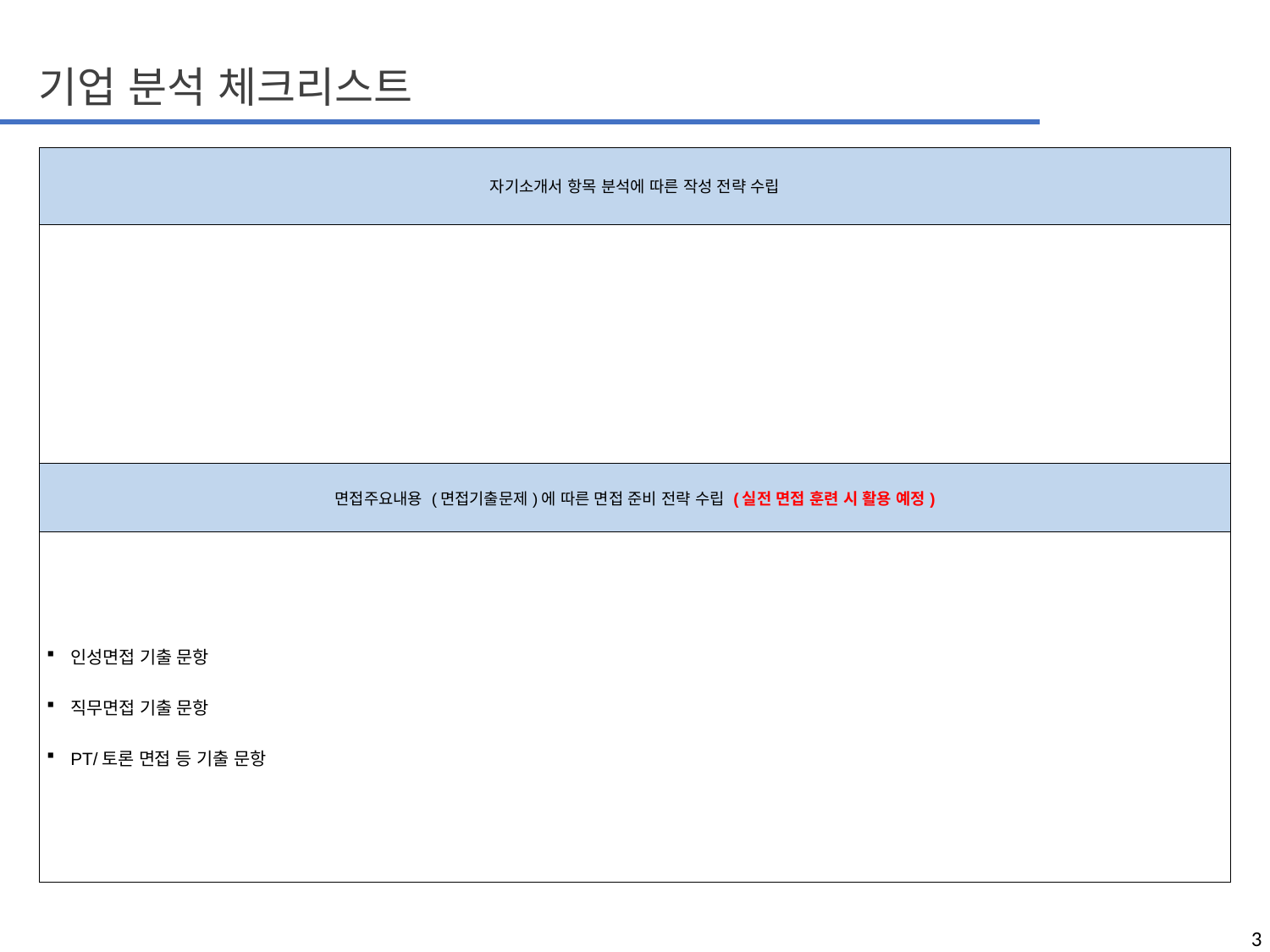

# 기업 분석 체크리스트
| 자기소개서 항목 분석에 따른 작성 전략 수립 |
| --- |
|  |
| 면접주요내용 (면접기출문제)에 따른 면접 준비 전략 수립 (실전 면접 훈련 시 활용 예정) |
| 인성면접 기출 문항 직무면접 기출 문항 PT/토론 면접 등 기출 문항 |